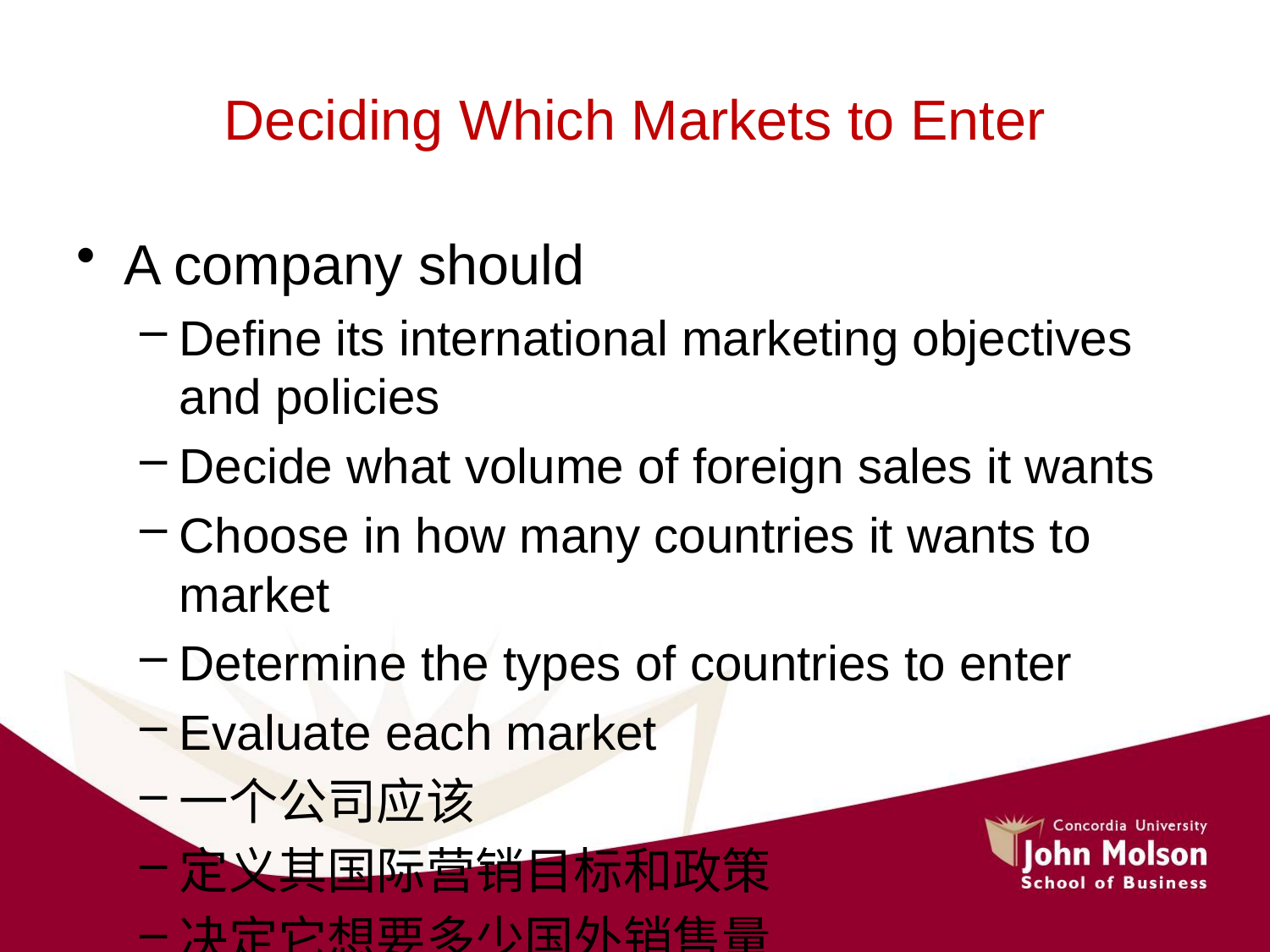

# Deciding Which Markets to Enter
A company should
Define its international marketing objectives and policies
Decide what volume of foreign sales it wants
Choose in how many countries it wants to market
Determine the types of countries to enter
Evaluate each market
一个公司应该
定义其国际营销目标和政策
决定它想要多少国外销售量
选择要在多少个国家进行营销
确定要进入的国家类型
评估每个市场